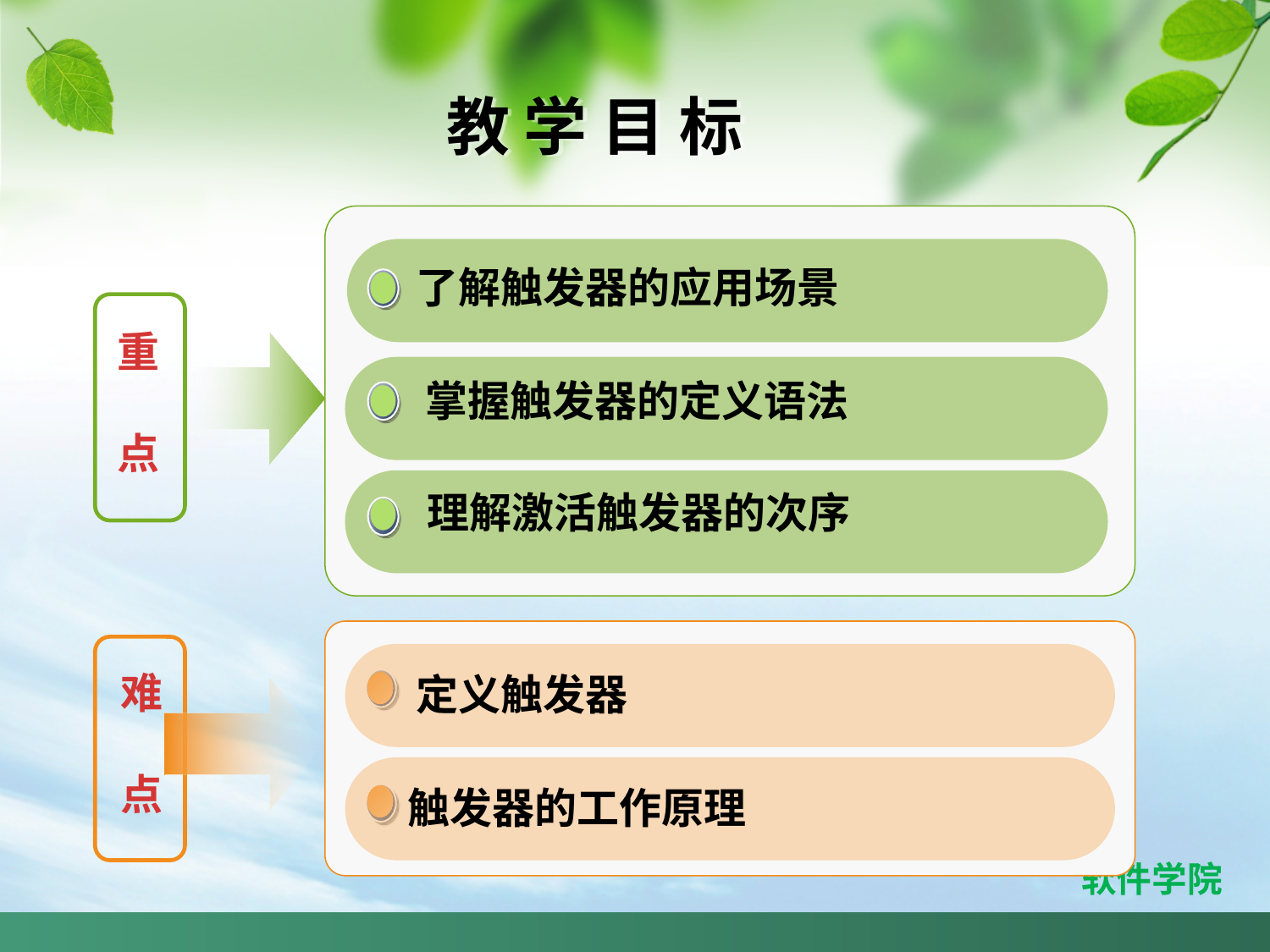

# 教 学 目 标

   了解触发器的应用场景

重

点

   掌握触发器的定义语法

   理解激活触发器的次序

难   点
   定义触发器

触发器的工作原理